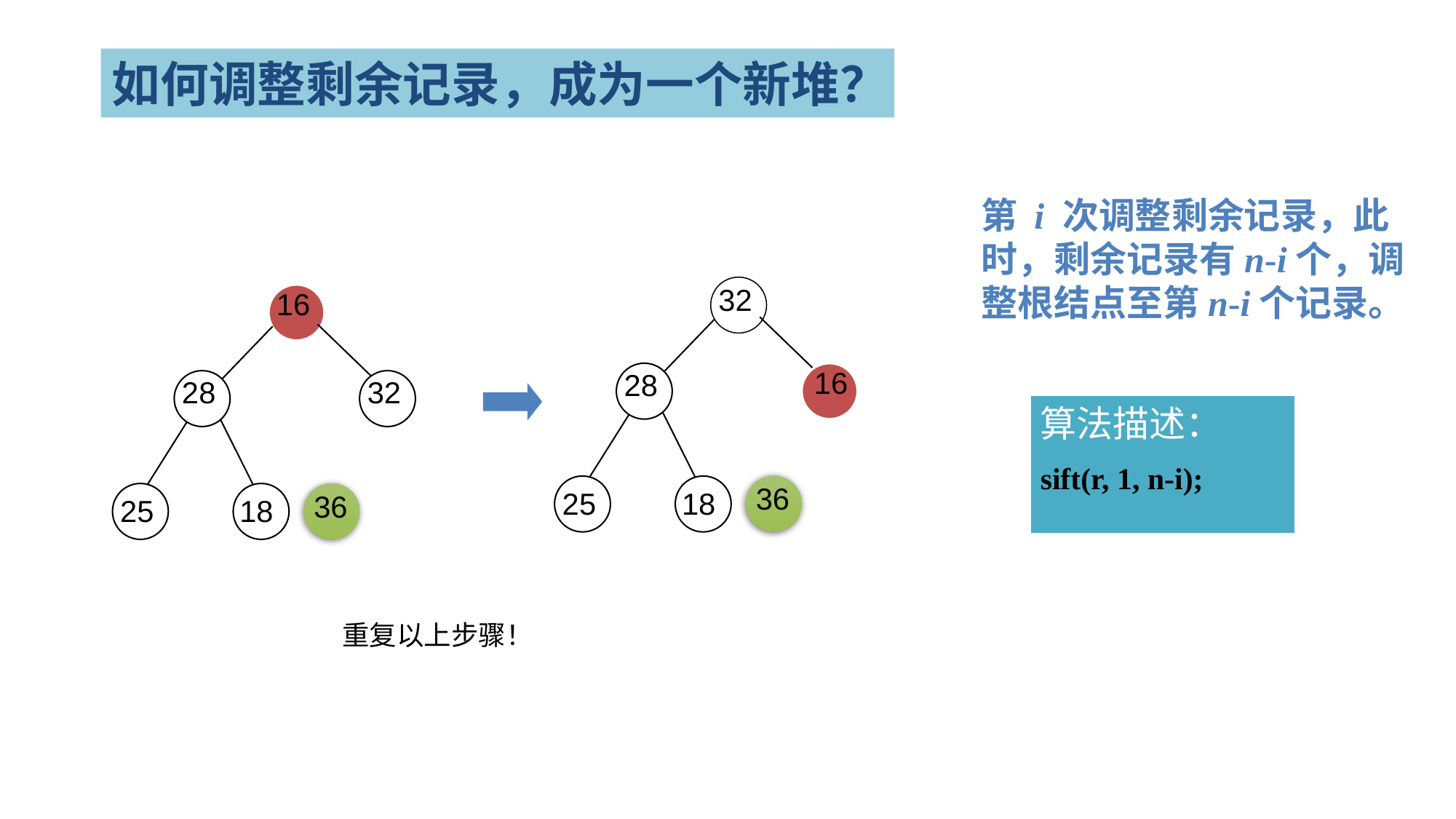

如何调整剩余记录，成为一个新堆？
第 i 次调整剩余记录，此时，剩余记录有n-i个，调整根结点至第n-i个记录。

32

16
28

36
25
18
16

28
32

36
25
18

算法描述：
sift(r, 1, n-i);

重复以上步骤！